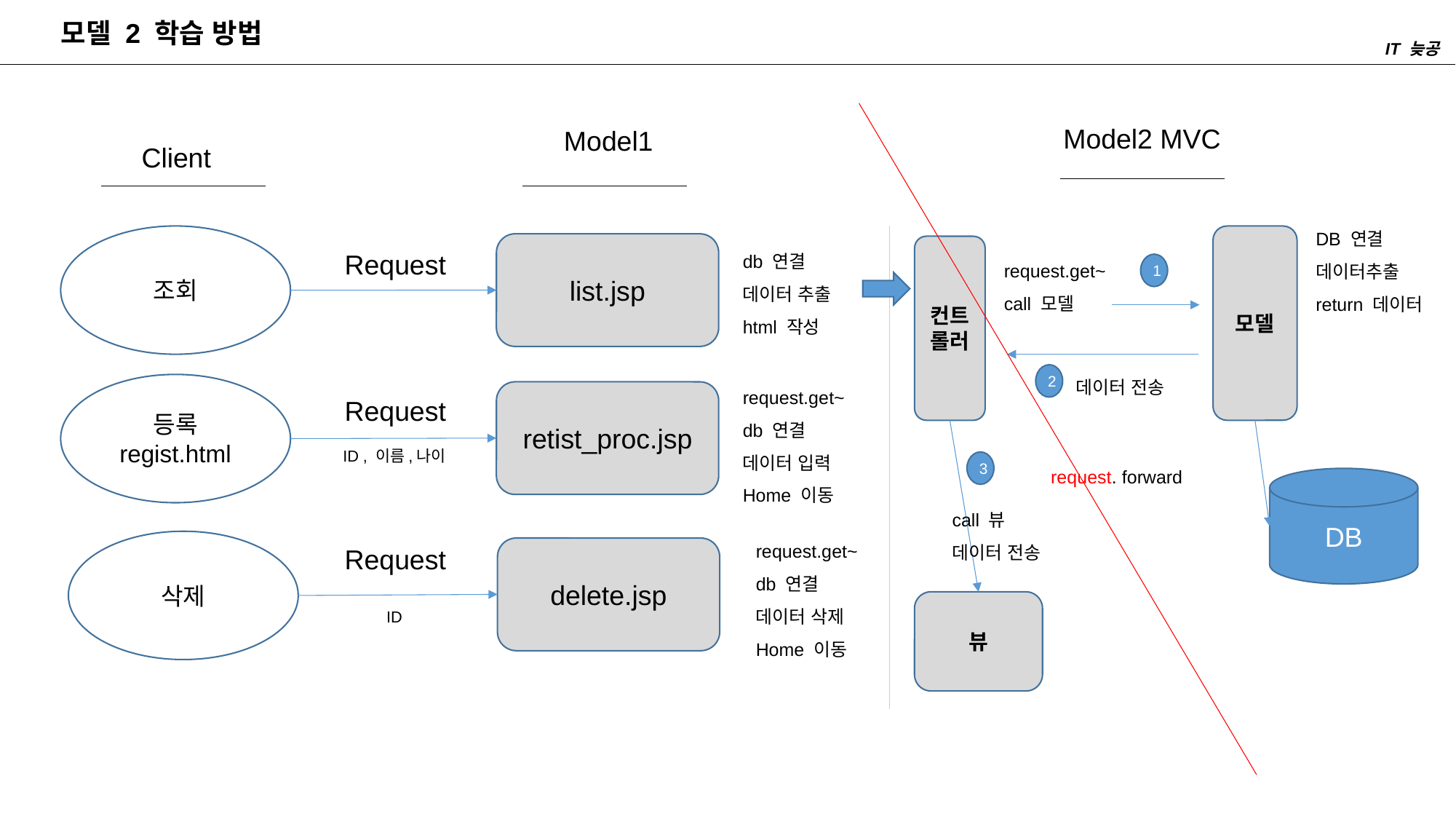

모델 2 학습 방법
IT 늦공
Model2 MVC
Model1
Client
DB 연결
데이터추출
return 데이터
모델
조회
list.jsp
db 연결
데이터 추출
html 작성
컨트
롤러
Request
request.get~call 모델
1

데이터 전송
2
request.get~
db 연결
데이터 입력
Home 이동
등록
regist.html
retist_proc.jsp
Request
ID , 이름,나이
request. forward
3
DB
call 뷰
데이터 전송
request.get~
db 연결
데이터 삭제
Home 이동
삭제
Request
delete.jsp
뷰
ID